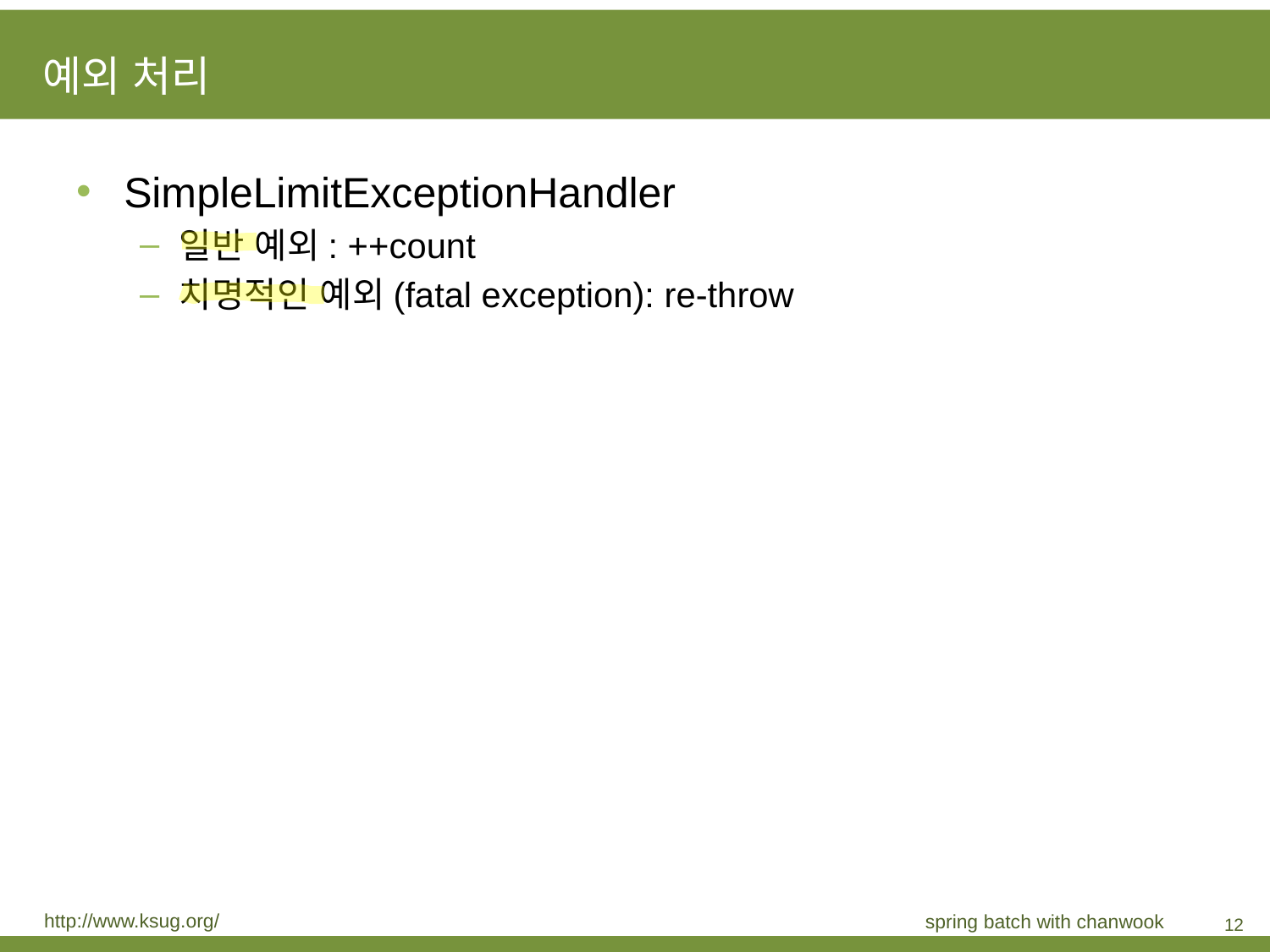

# 예외 처리
SimpleLimitExceptionHandler
일반 예외: ++count
치명적인 예외(fatal exception): re-throw
http://www.ksug.org/
spring batch with chanwook
12